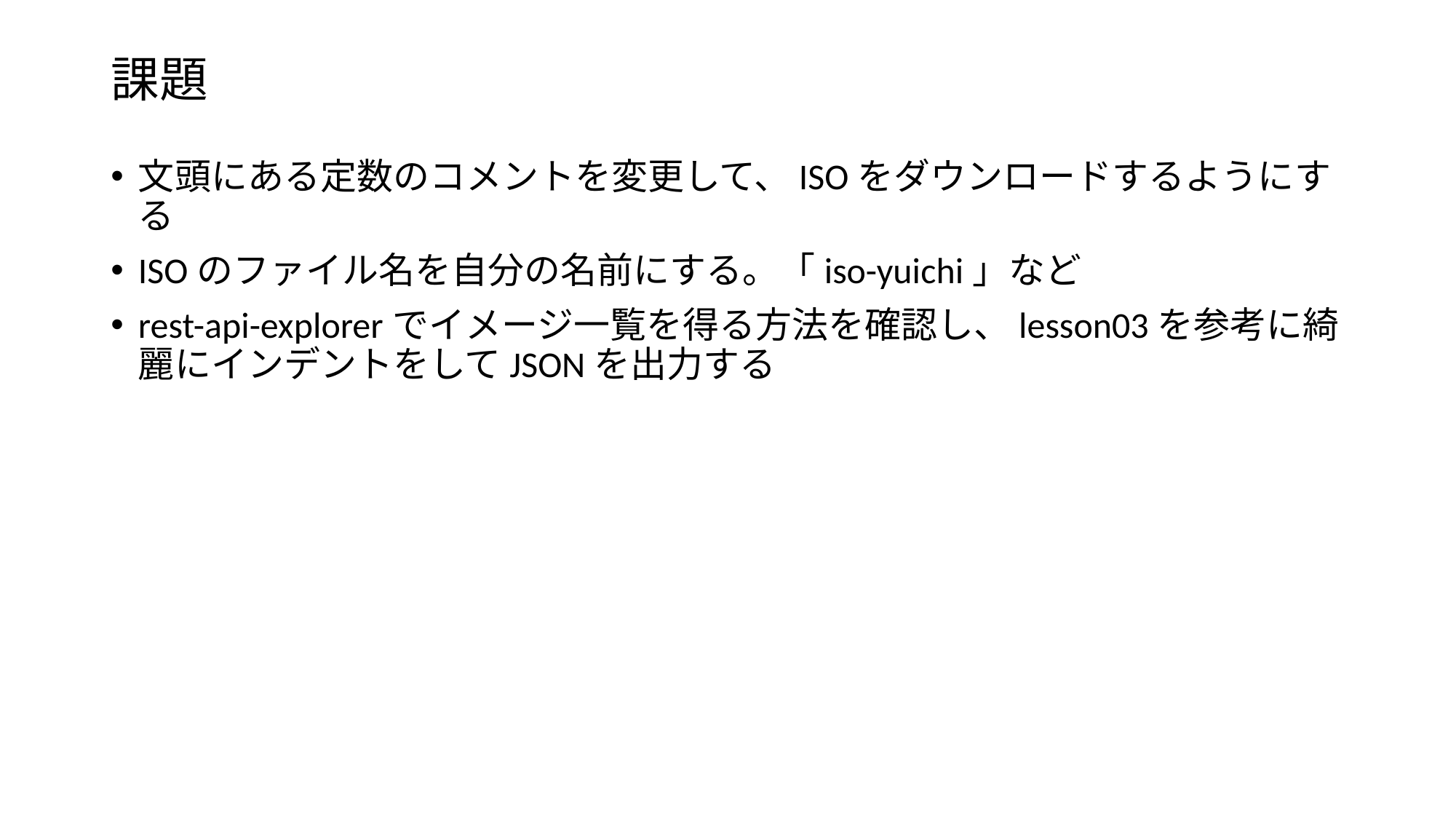

# 課題
文頭にある定数のコメントを変更して、ISOをダウンロードするようにする
ISOのファイル名を自分の名前にする。「iso-yuichi」など
rest-api-explorerでイメージ一覧を得る方法を確認し、lesson03を参考に綺麗にインデントをしてJSONを出力する